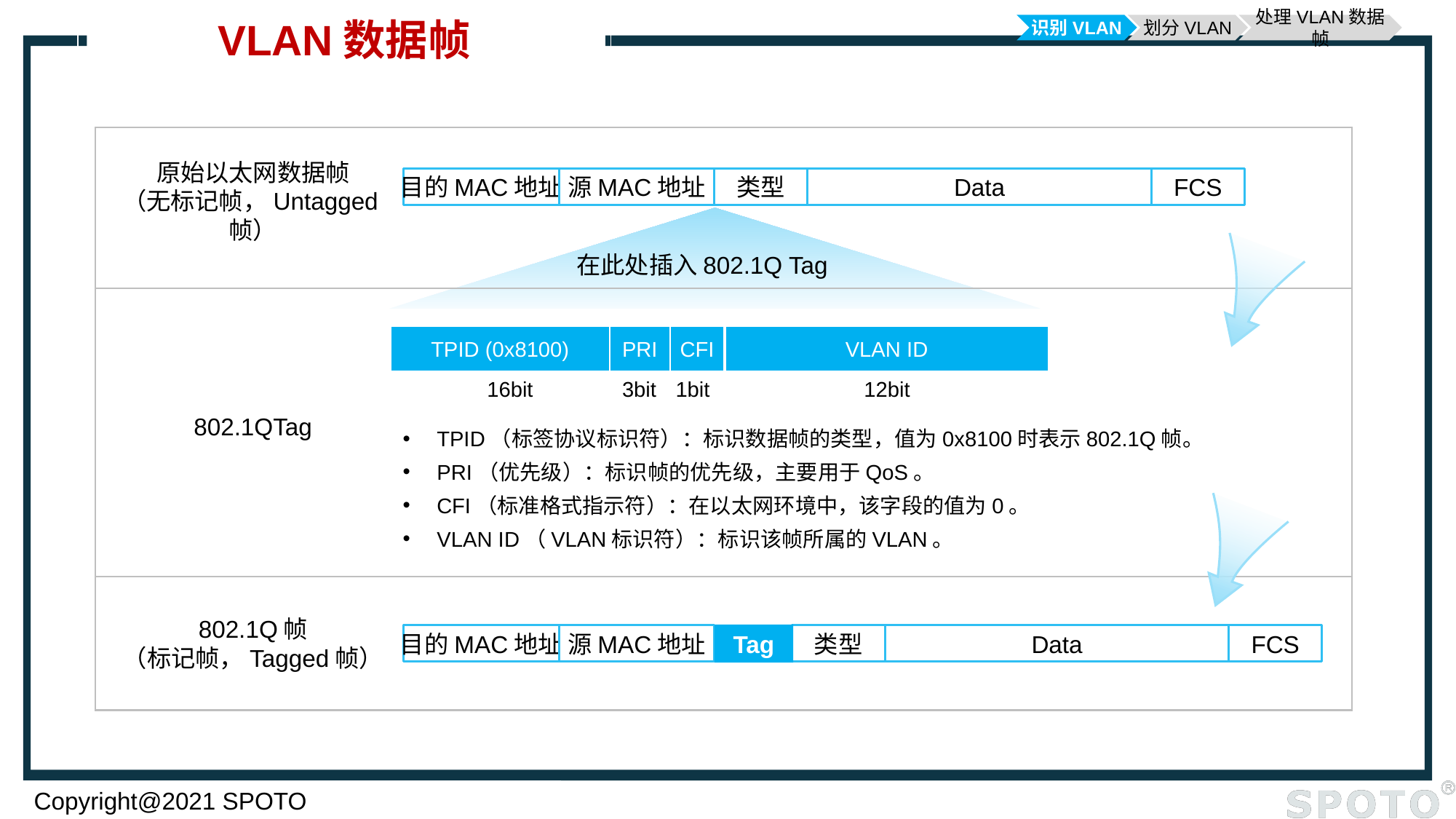

# VLAN数据帧
识别VLAN
划分VLAN
处理VLAN数据帧

原始以太网数据帧
（无标记帧，Untagged帧）
目的MAC地址
源MAC地址
类型
Data
FCS

在此处插入802.1Q Tag

PRI
CFI
VLAN ID
TPID (0x8100)
16bit
3bit
1bit
12bit
802.1QTag
TPID（标签协议标识符）：标识数据帧的类型，值为0x8100时表示802.1Q帧。
PRI（优先级）：标识帧的优先级，主要用于QoS。
CFI（标准格式指示符）：在以太网环境中，该字段的值为0。
VLAN ID（VLAN标识符）：标识该帧所属的VLAN。

802.1Q帧
（标记帧，Tagged帧）
Tag
目的MAC地址
源MAC地址
类型
Data
FCS